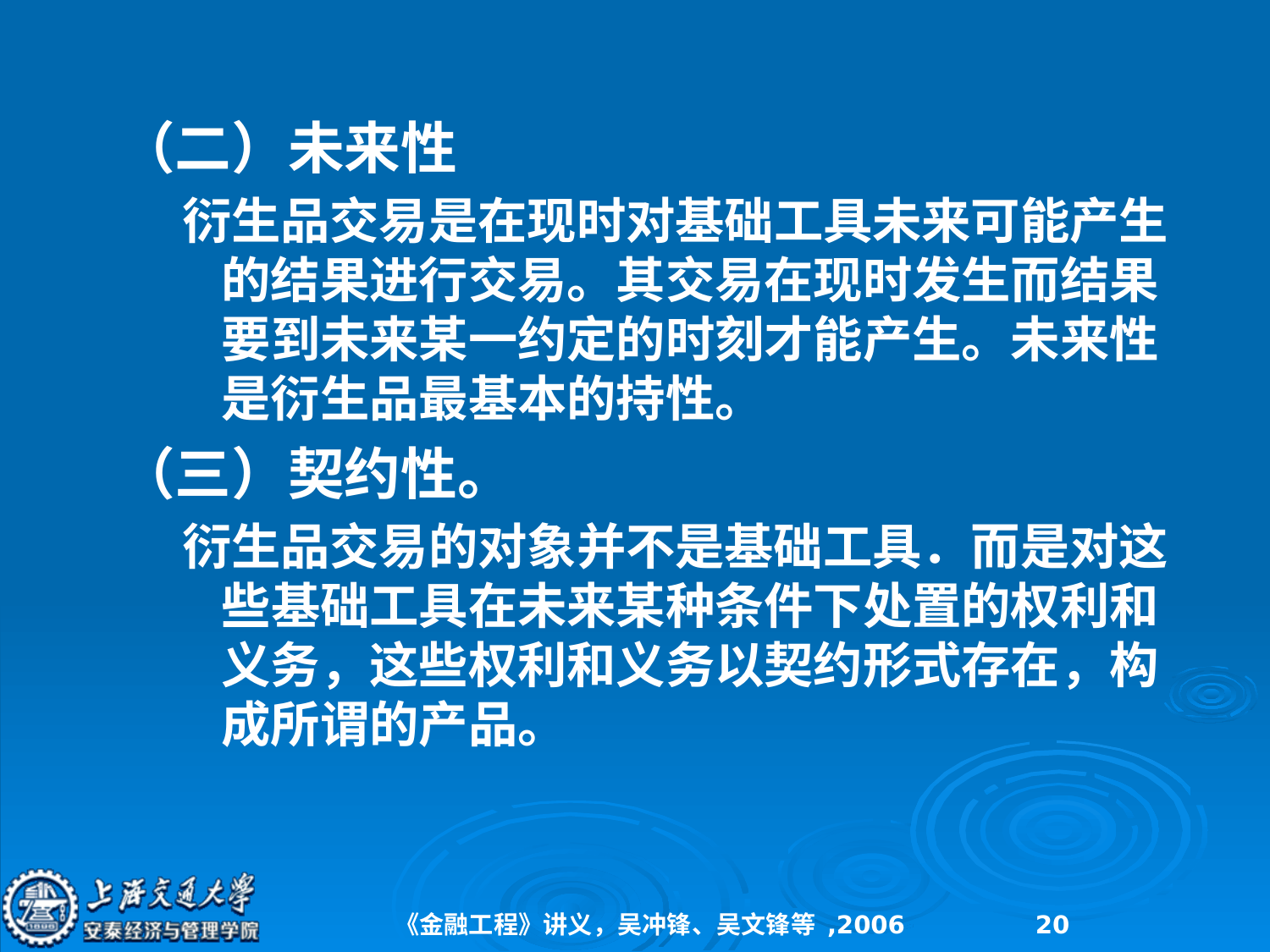

（二）未来性
衍生品交易是在现时对基础工具未来可能产生的结果进行交易。其交易在现时发生而结果要到未来某一约定的时刻才能产生。未来性是衍生品最基本的持性。
（三）契约性。
衍生品交易的对象并不是基础工具．而是对这些基础工具在未来某种条件下处置的权利和义务，这些权利和义务以契约形式存在，构成所谓的产品。